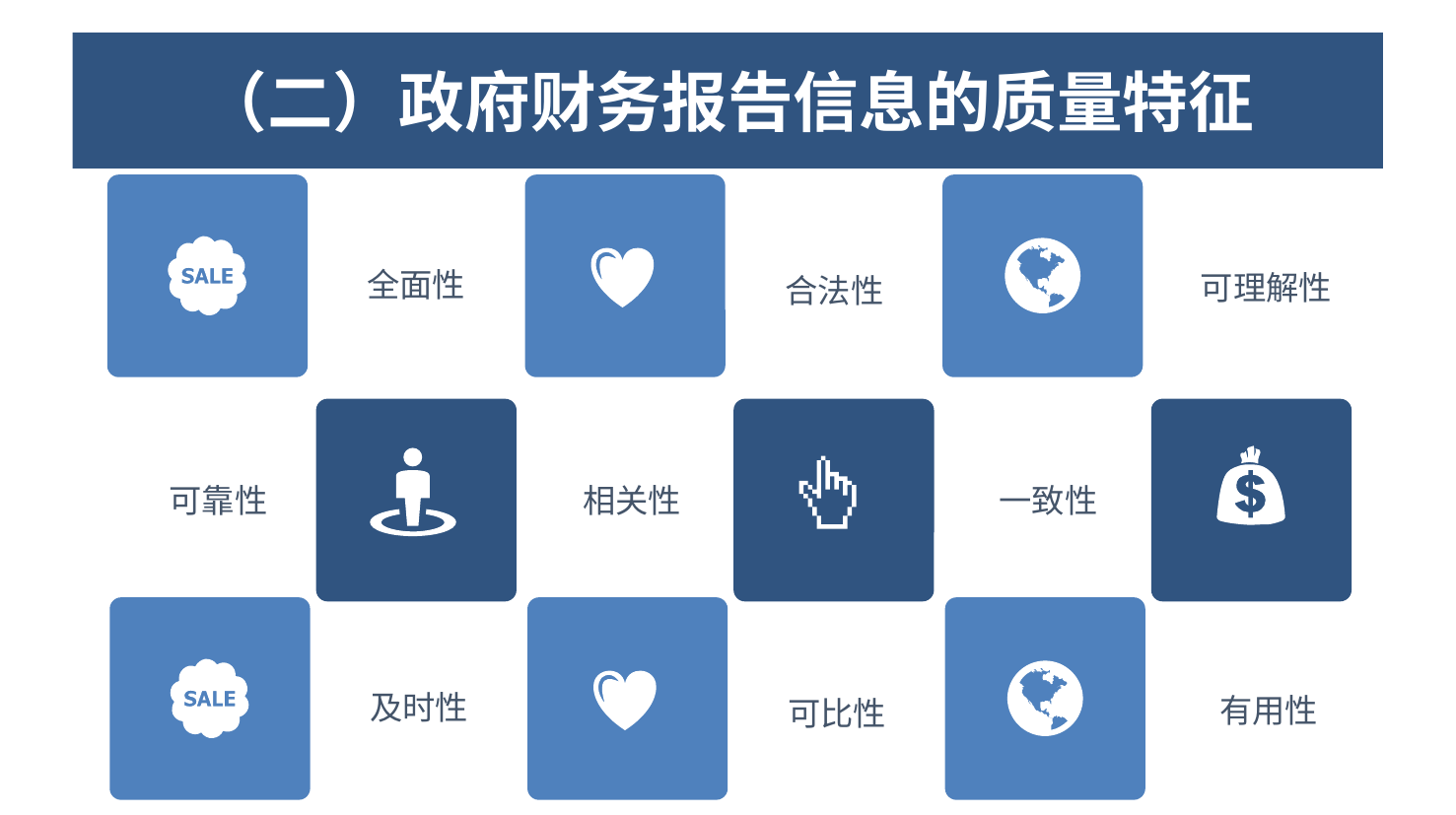

单击添加标题
（二）政府财务报告信息的质量特征

全面性
可理解性
合法性

可靠性
相关性
一致性

及时性
有用性
可比性